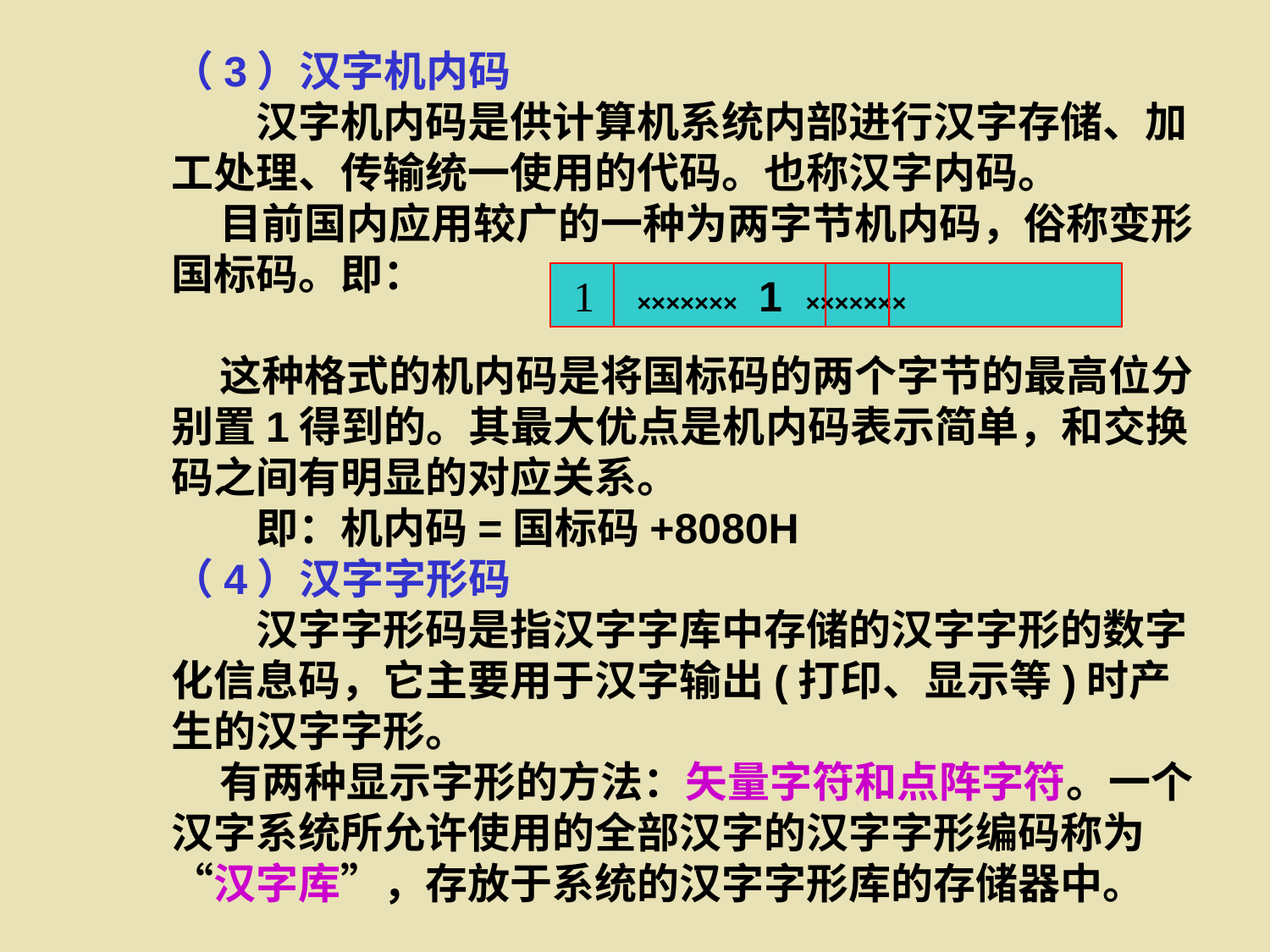

（3）汉字机内码
　　汉字机内码是供计算机系统内部进行汉字存储、加工处理、传输统一使用的代码。也称汉字内码。
    目前国内应用较广的一种为两字节机内码，俗称变形国标码。即：

    这种格式的机内码是将国标码的两个字节的最高位分别置1得到的。其最大优点是机内码表示简单，和交换码之间有明显的对应关系。
　　即：机内码=国标码+8080H
（4）汉字字形码
　　汉字字形码是指汉字字库中存储的汉字字形的数字化信息码，它主要用于汉字输出(打印、显示等)时产生的汉字字形。
    有两种显示字形的方法：矢量字符和点阵字符。一个汉字系统所允许使用的全部汉字的汉字字形编码称为“汉字库”，存放于系统的汉字字形库的存储器中。
 1    ×××××××   1  ×××××××